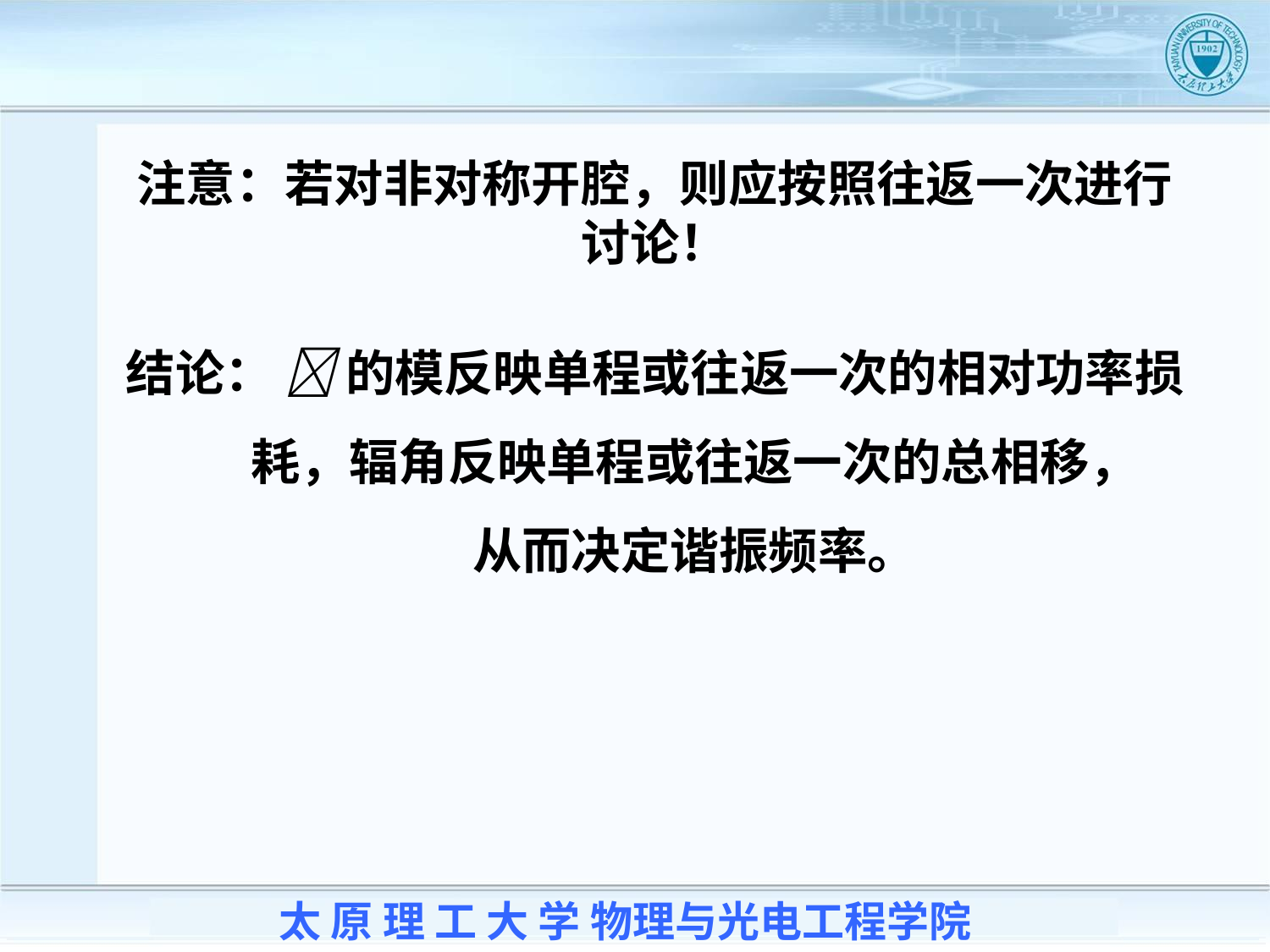

注意：若对非对称开腔，则应按照往返一次进行讨论！
结论： γ 的模反映单程或往返一次的相对功率损
      耗，辐角反映单程或往返一次的总相移，
      从而决定谐振频率。